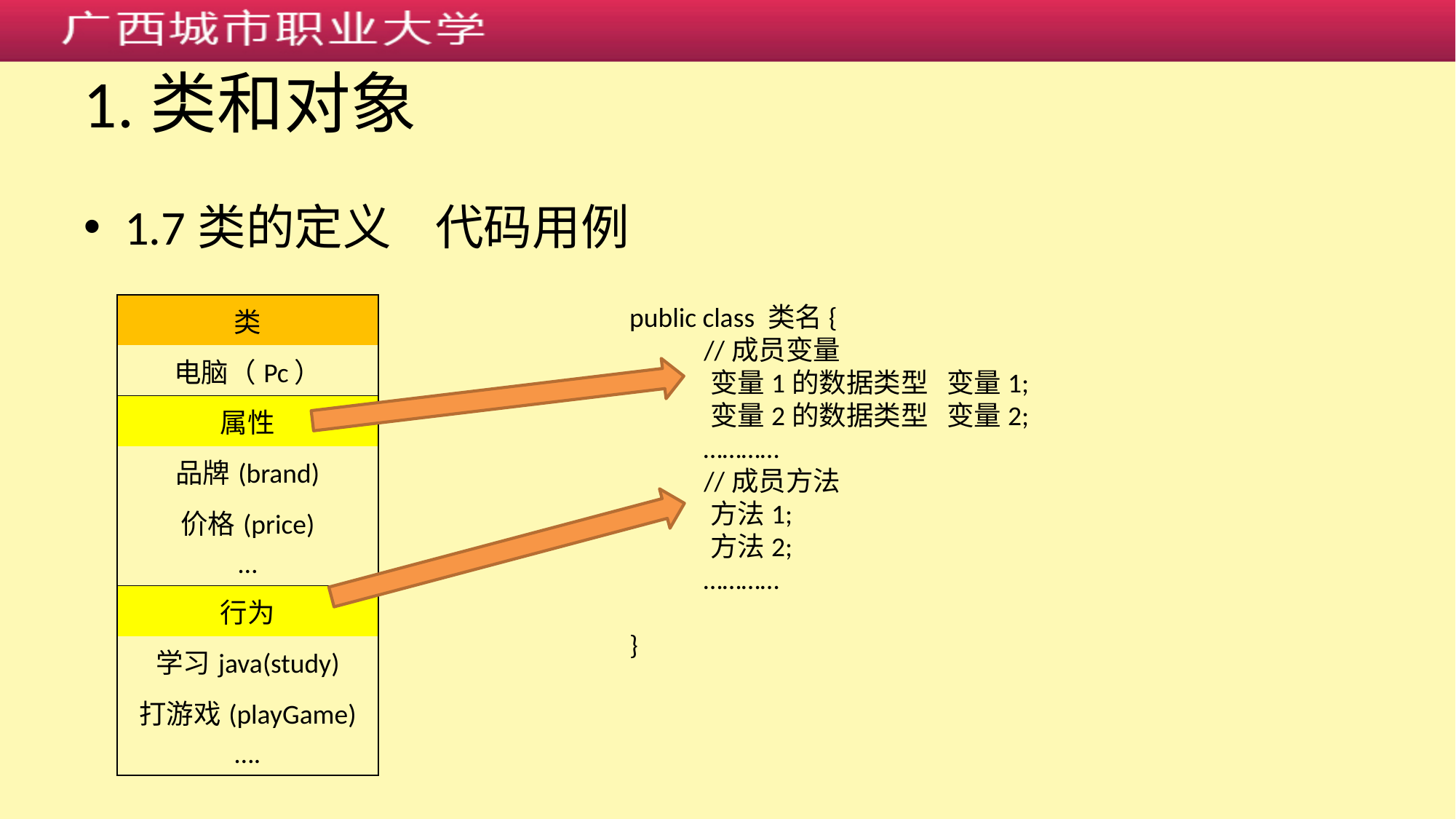

# 1.类和对象
1.7类的定义    代码用例

| 类 |
| --- |
| 电脑（Pc） |
| 属性 |
| 品牌(brand) |
| 价格(price) |
| … |
| 行为 |
| 学习java(study) |
| 打游戏(playGame) |
| …. |
public class 类名{
            //成员变量
            变量1的数据类型   变量1;
            变量2的数据类型   变量2;
            …………
            //成员方法
            方法1;
            方法2;
            …………

}